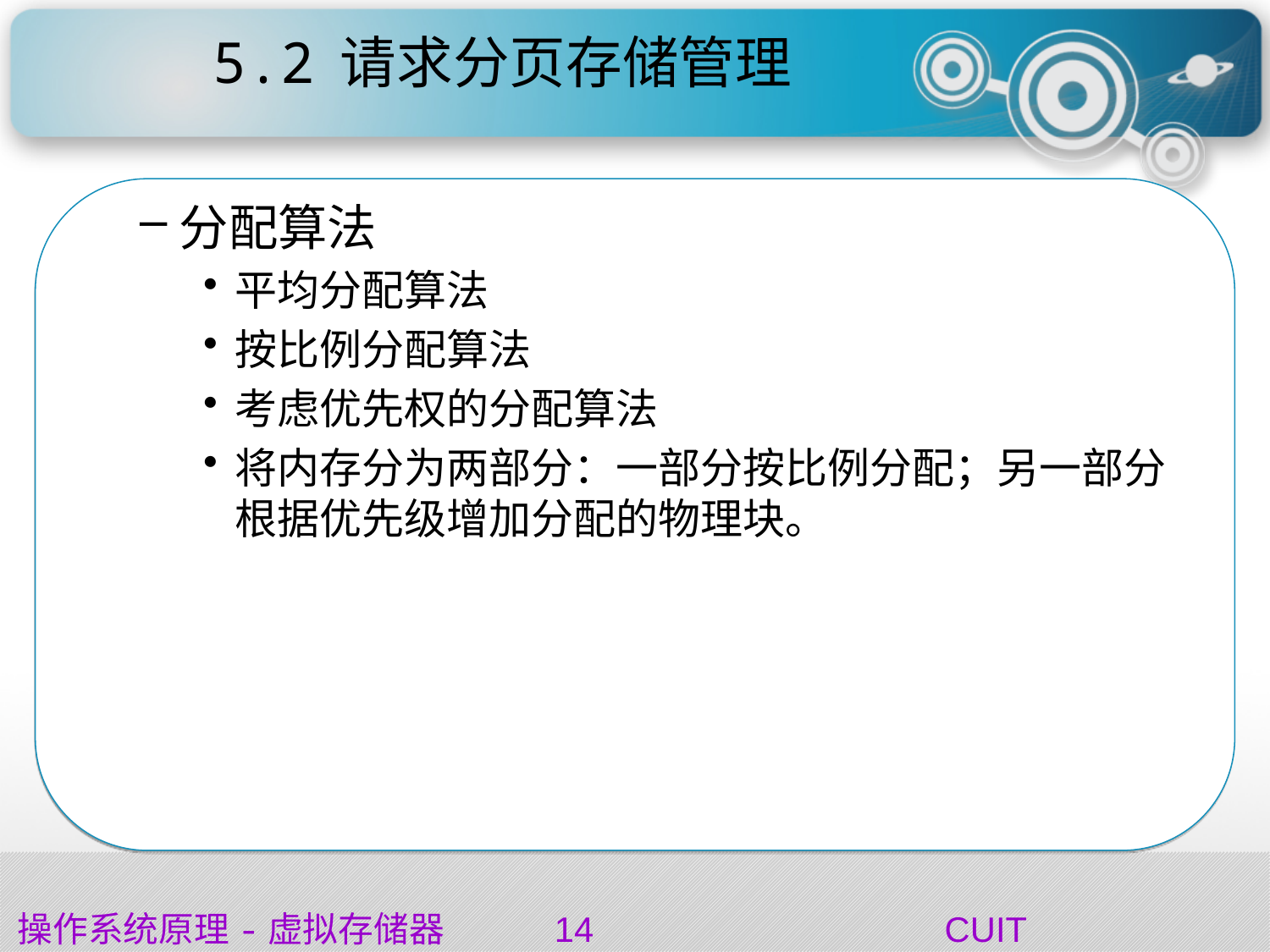

# 5.2	请求分页存储管理
分配算法
平均分配算法
按比例分配算法
考虑优先权的分配算法
将内存分为两部分：一部分按比例分配；另一部分根据优先级增加分配的物理块。